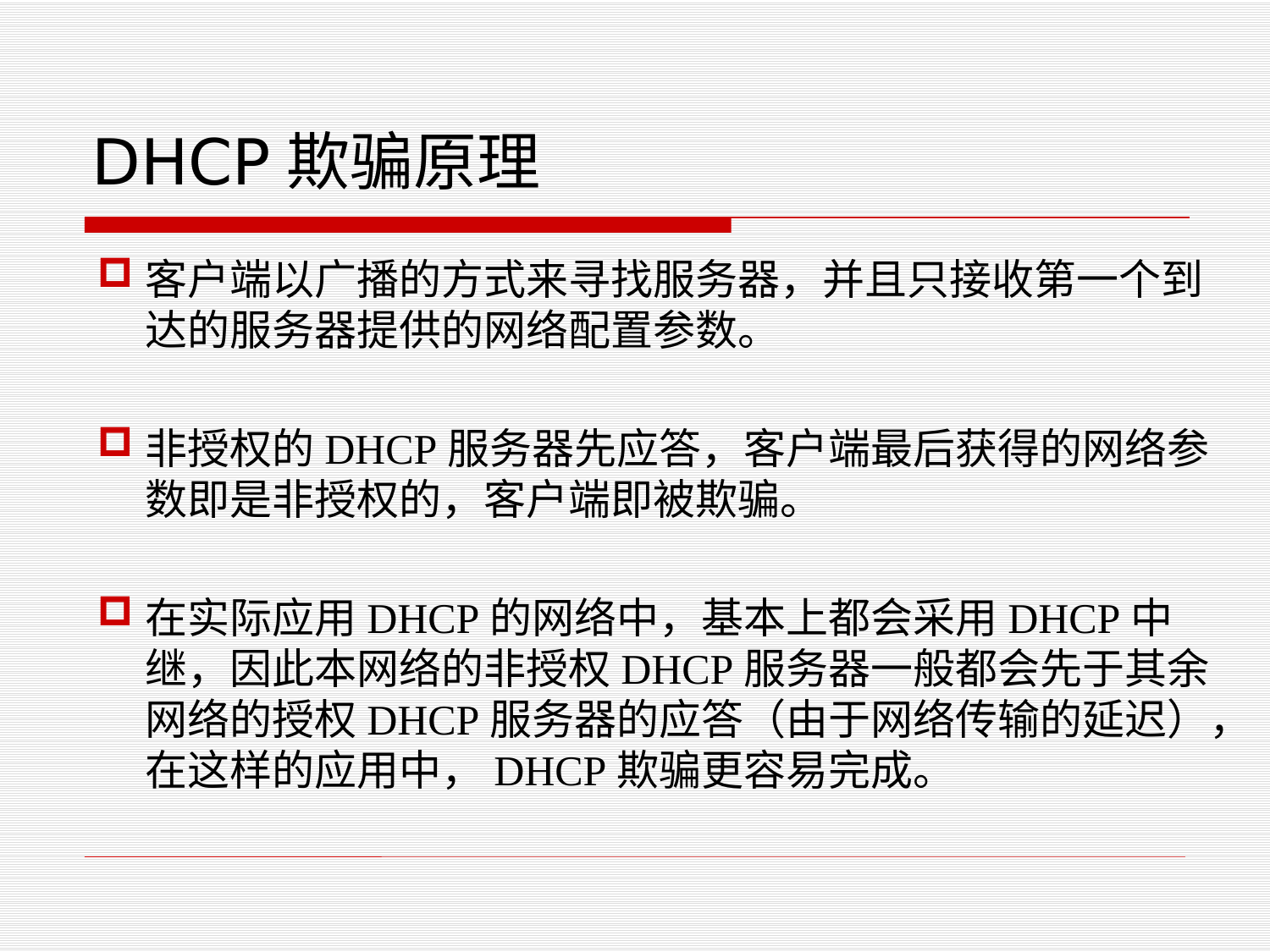

DHCP欺骗原理
客户端以广播的方式来寻找服务器，并且只接收第一个到达的服务器提供的网络配置参数。

非授权的DHCP服务器先应答，客户端最后获得的网络参数即是非授权的，客户端即被欺骗。

在实际应用DHCP的网络中，基本上都会采用DHCP中继，因此本网络的非授权DHCP服务器一般都会先于其余网络的授权DHCP服务器的应答（由于网络传输的延迟），在这样的应用中，DHCP欺骗更容易完成。